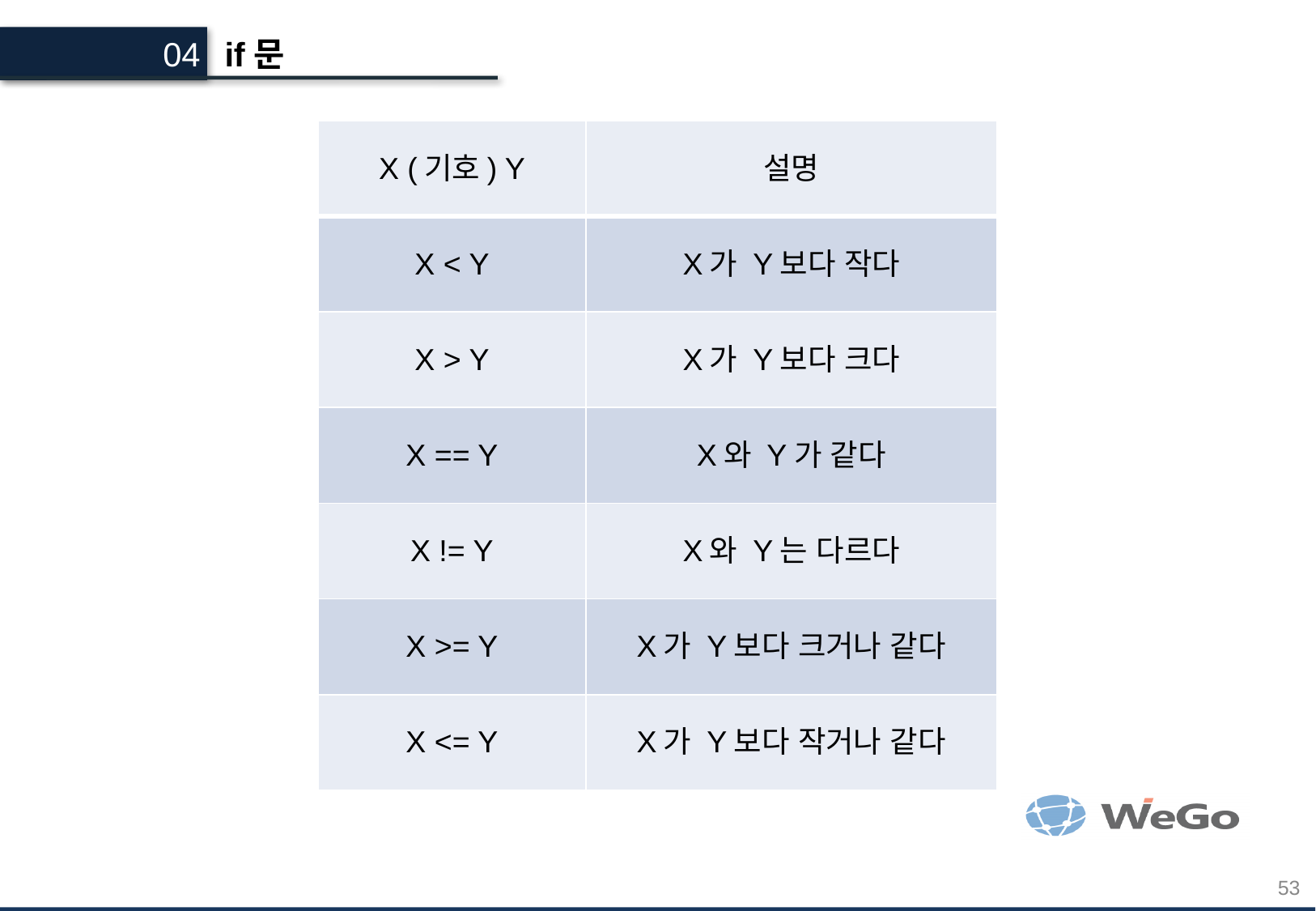

04
if문
| X (기호) Y | 설명 |
| --- | --- |
| X < Y | X가 Y보다 작다 |
| X > Y | X가 Y보다 크다 |
| X == Y | X와 Y가 같다 |
| X != Y | X와 Y는 다르다 |
| X >= Y | X가 Y보다 크거나 같다 |
| X <= Y | X가 Y보다 작거나 같다 |
53